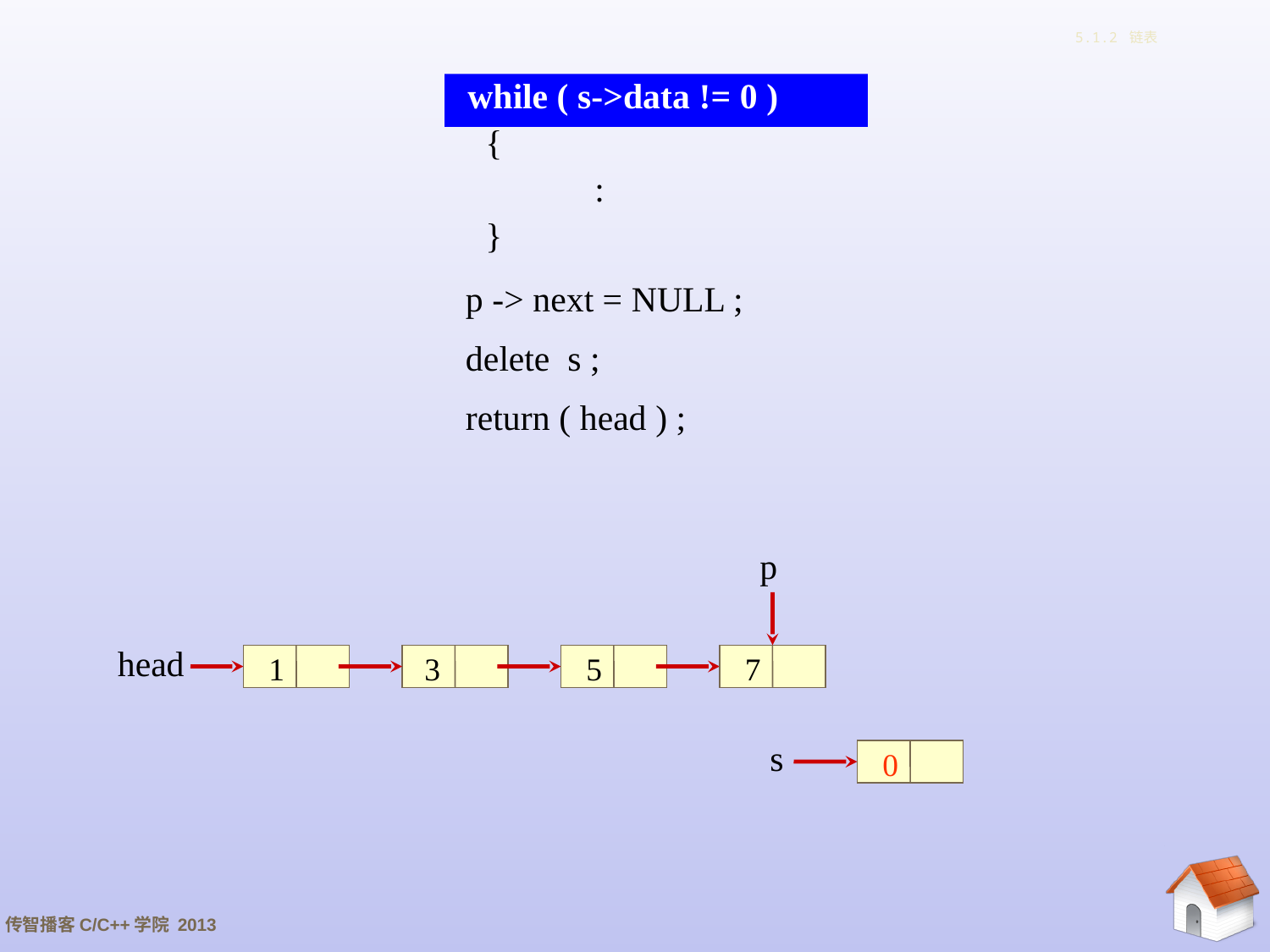

# 5.1.2 链表
while ( s->data != 0 )
  {
	:
  }

p -> next = NULL ;
delete  s ;
return ( head ) ;
p

head
1

3
5
7

s
0